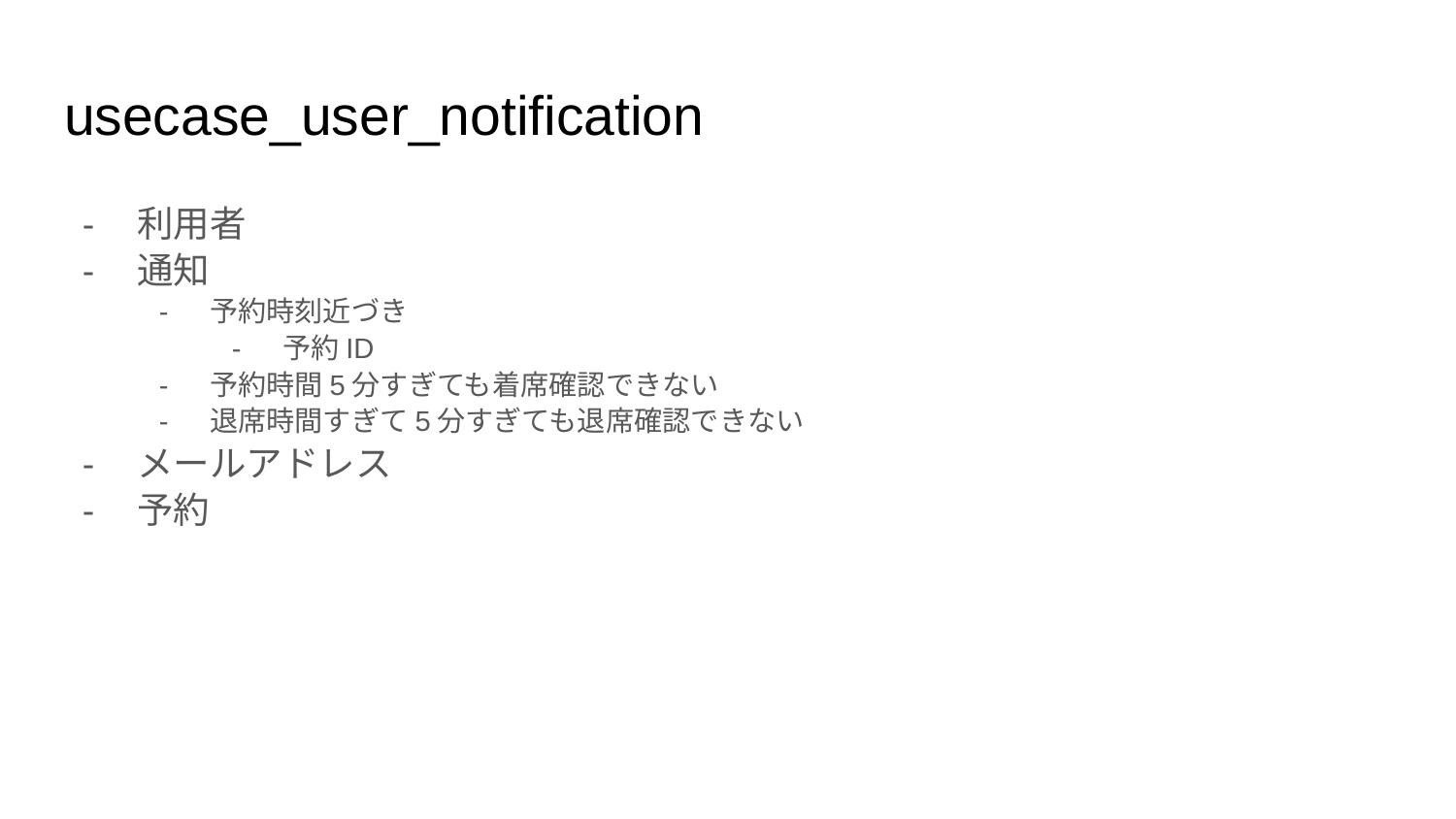

# usecase_user_notification
利用者
通知
予約時刻近づき
予約ID
予約時間5分すぎても着席確認できない
退席時間すぎて5分すぎても退席確認できない
メールアドレス
予約